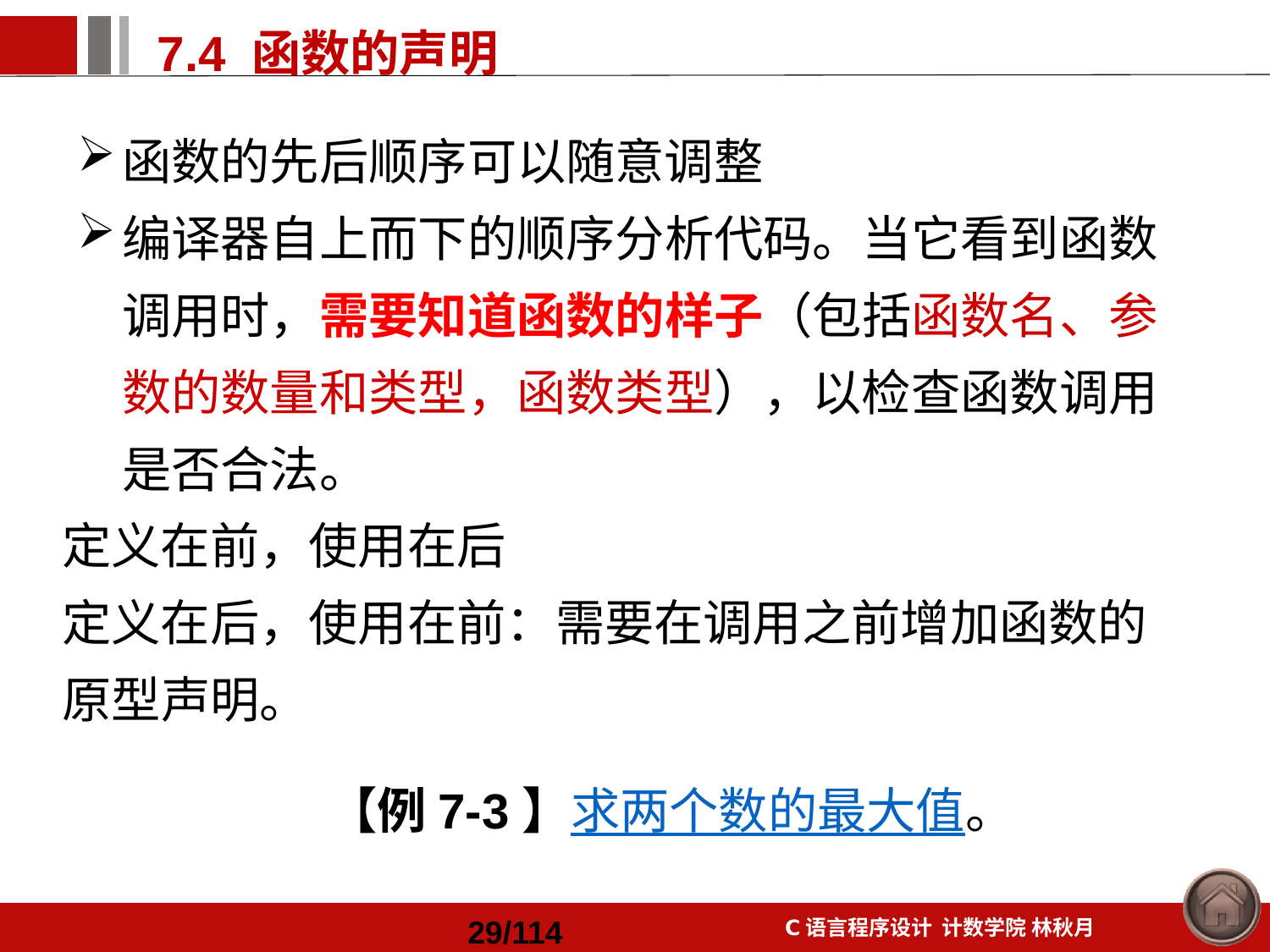

函数的先后顺序可以随意调整
编译器自上而下的顺序分析代码。当它看到函数调用时，需要知道函数的样子（包括函数名、参数的数量和类型，函数类型），以检查函数调用是否合法。
定义在前，使用在后
定义在后，使用在前：需要在调用之前增加函数的原型声明。
【例7-3】求两个数的最大值。